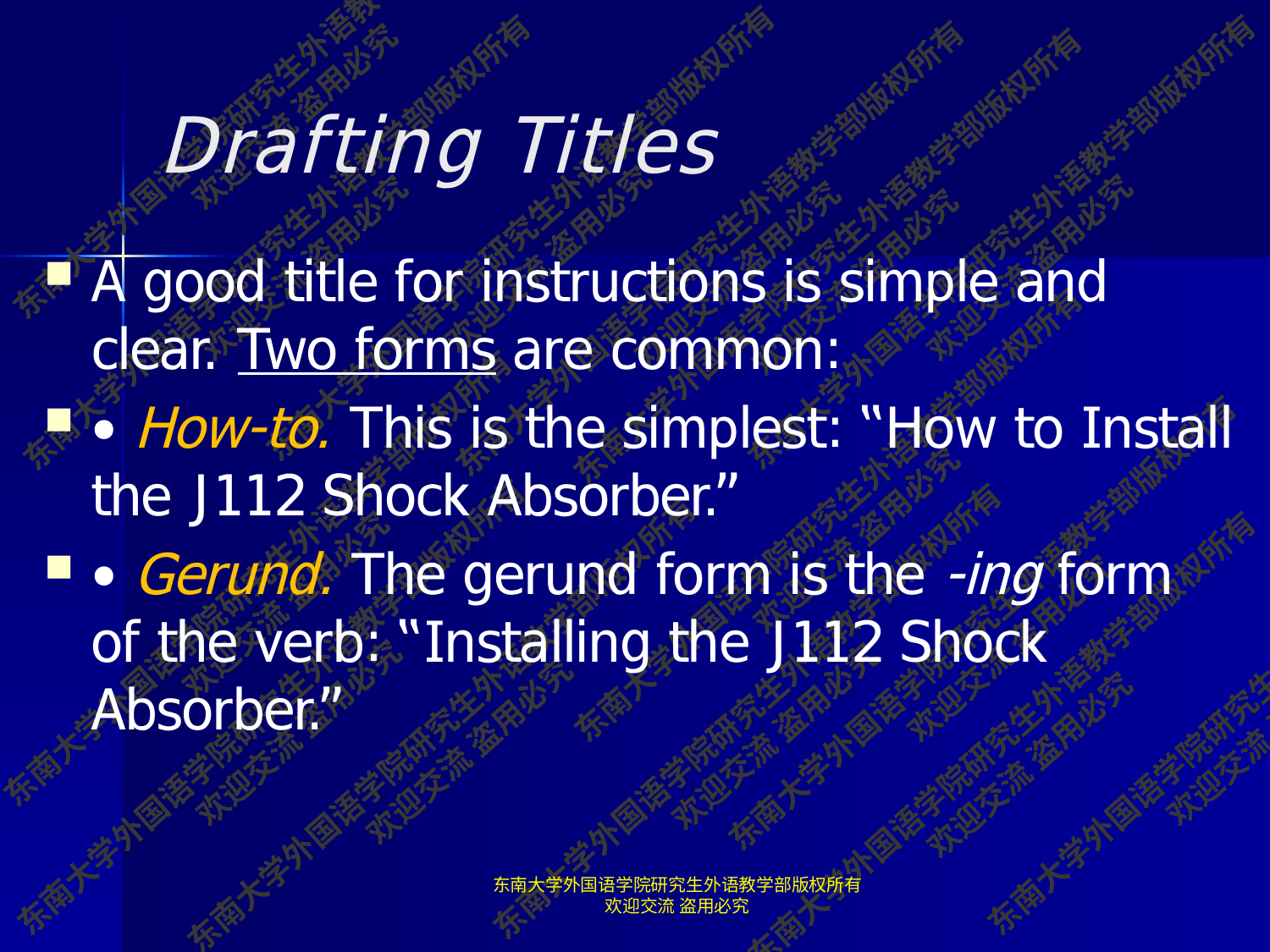

# Drafting Titles
A good title for instructions is simple and clear. Two forms are common:
• How-to. This is the simplest: “How to Install the J112 Shock Absorber.”
• Gerund. The gerund form is the -ing form of the verb: “Installing the J112 Shock Absorber.”
东南大学外国语学院研究生外语教学部版权所有 欢迎交流 盗用必究